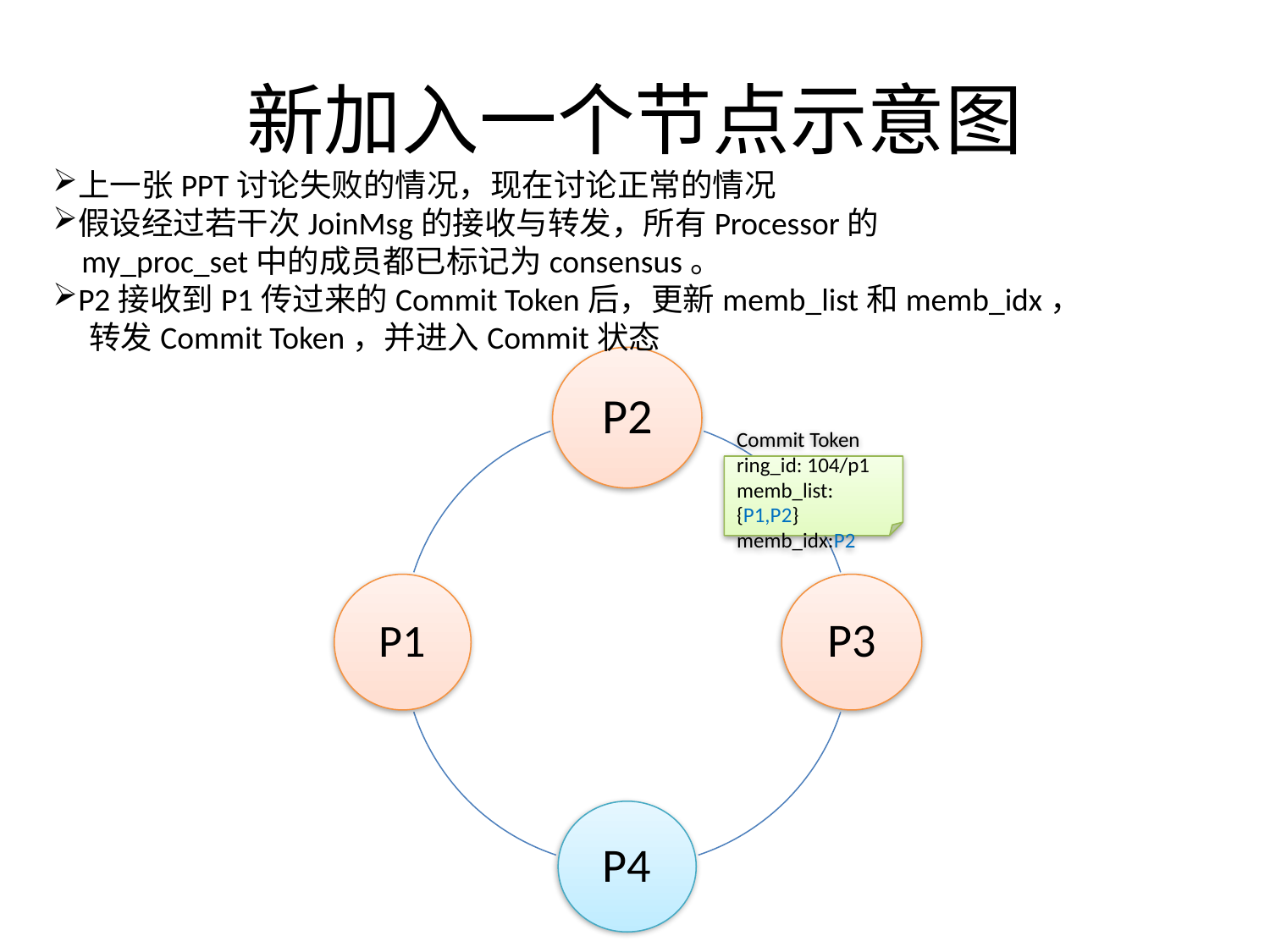

# 新加入一个节点示意图
上一张PPT讨论失败的情况，现在讨论正常的情况
假设经过若干次JoinMsg的接收与转发，所有Processor的
    my_proc_set中的成员都已标记为consensus。
P2接收到P1传过来的Commit Token后，更新memb_list和memb_idx，
    转发Commit Token，并进入Commit状态
P2
P3
P4
P1
Commit Token
ring_id: 104/p1
memb_list:{P1,P2}
memb_idx:P2